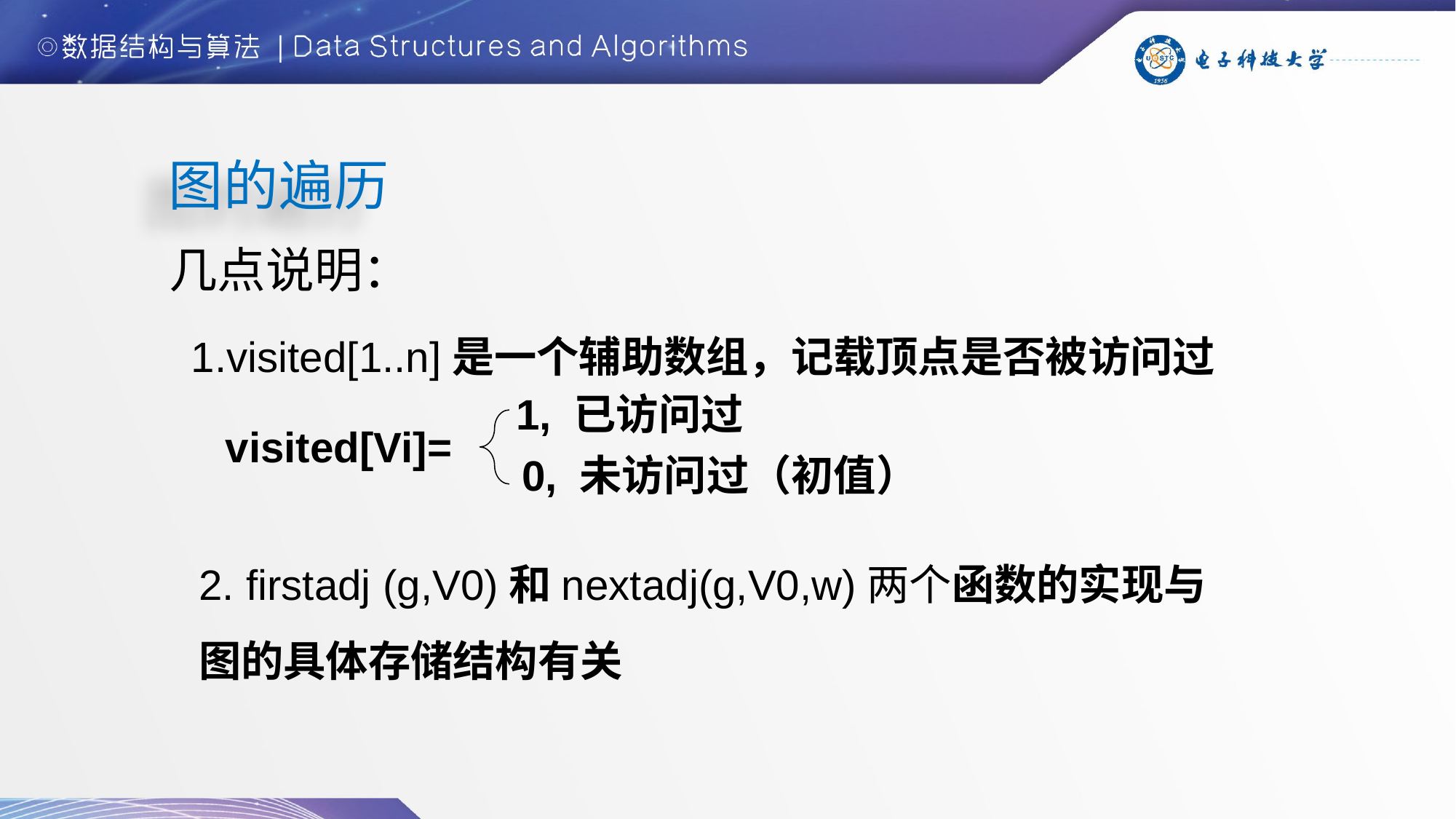

# 图的遍历
几点说明：
  1.visited[1..n]是一个辅助数组，记载顶点是否被访问过
1, 已访问过

visited[Vi]=
0, 未访问过（初值）
2. firstadj (g,V0)和nextadj(g,V0,w)两个函数的实现与图的具体存储结构有关